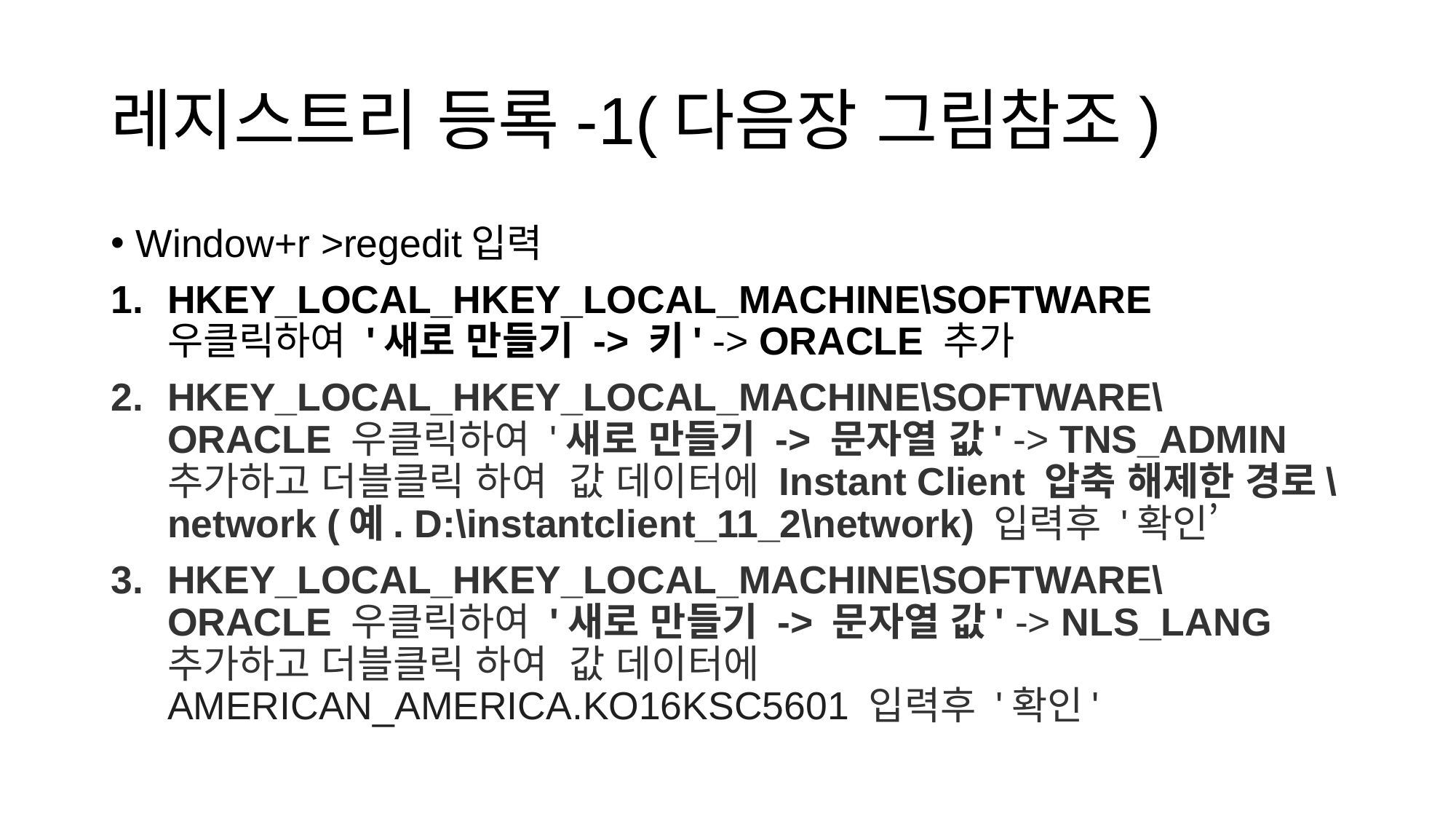

# 레지스트리 등록-1(다음장 그림참조)
Window+r >regedit입력
HKEY_LOCAL_HKEY_LOCAL_MACHINE\SOFTWARE 우클릭하여 '새로 만들기 -> 키' -> ORACLE 추가
HKEY_LOCAL_HKEY_LOCAL_MACHINE\SOFTWARE\ORACLE 우클릭하여 '새로 만들기 -> 문자열 값' -> TNS_ADMIN 추가하고 더블클릭 하여  값 데이터에 Instant Client 압축 해제한 경로\network (예. D:\instantclient_11_2\network) 입력후 '확인’
HKEY_LOCAL_HKEY_LOCAL_MACHINE\SOFTWARE\ORACLE 우클릭하여 '새로 만들기 -> 문자열 값' -> NLS_LANG 추가하고 더블클릭 하여  값 데이터에  AMERICAN_AMERICA.KO16KSC5601 입력후 '확인'